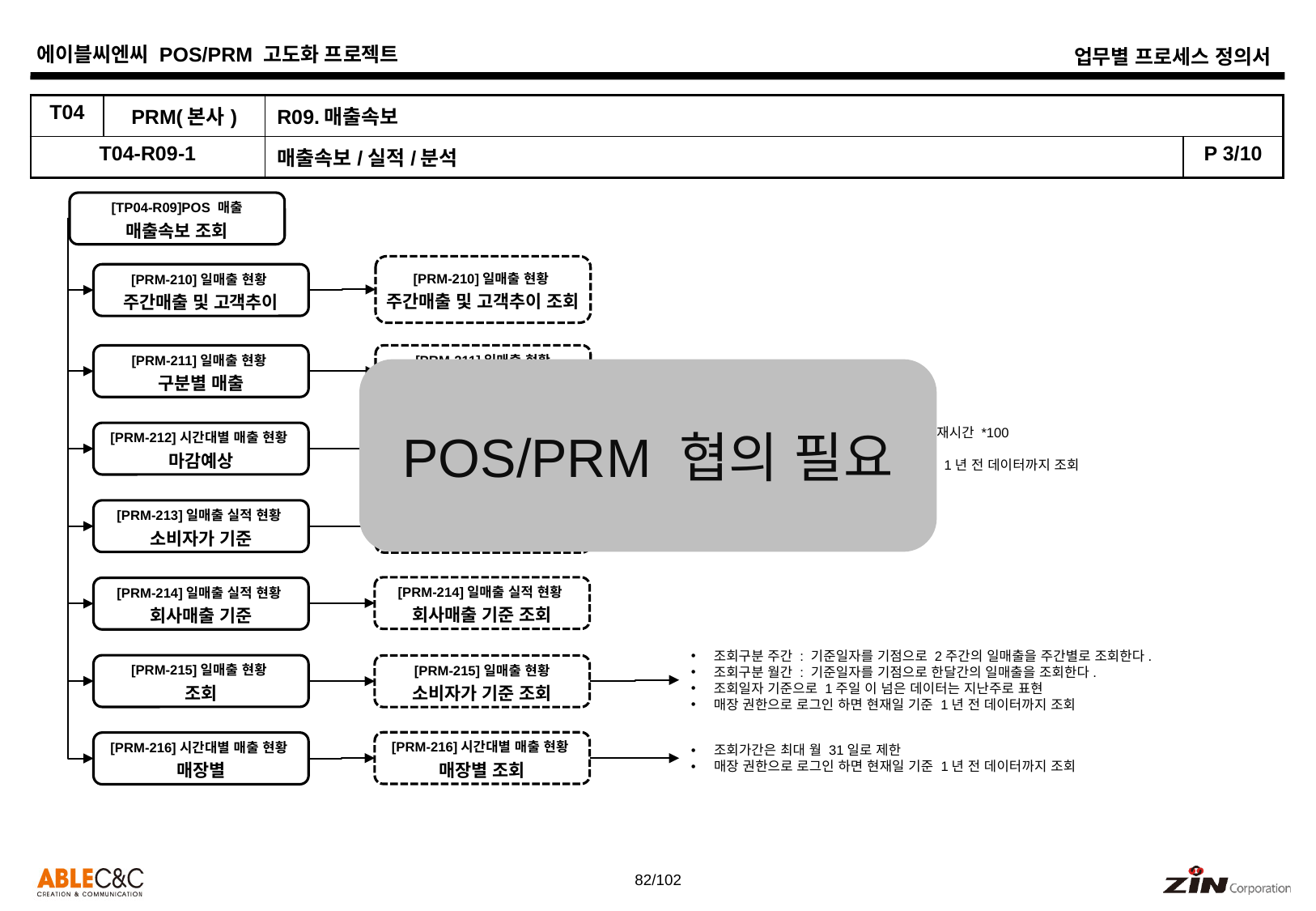

| T04 | PRM(본사) | R09.매출속보 |  |
| --- | --- | --- | --- |
| T04-R09-1 |  | 매출속보/실적/분석 | P 3/10 |
[TP04-R09]POS 매출
매출속보 조회
[PRM-210]일매출 현황
주간매출 및 고객추이 조회
[PRM-210]일매출 현황
주간매출 및 고객추이
[PRM-211]일매출 현황
구분별 매출
[PRM-211]일매출 현황
구분별 매출 조회
POS/PRM 협의 필요
일시간별예상매출 = 당일 총매출 / 현재시간 *100
조회가간은 최대 월 31일로 제한
매장 권한으로 로그인 하면 현재일 기준 1년 전 데이터까지 조회
[PRM-212]시간대별 매출 현황
마감예상 매출 조회
[PRM-212]시간대별 매출 현황
마감예상
[PRM-213]일매출 실적 현황
소비자가 기준
[PRM-213]일매출 실적 현황
소비자가 기준 조회
[PRM-214]일매출 실적 현황
회사매출 기준 조회
[PRM-214]일매출 실적 현황
회사매출 기준
조회구분 주간 : 기준일자를 기점으로 2주간의 일매출을 주간별로 조회한다.
조회구분 월간 : 기준일자를 기점으로 한달간의 일매출을 조회한다.
조회일자 기준으로 1주일 이 넘은 데이터는 지난주로 표현
매장 권한으로 로그인 하면 현재일 기준 1년 전 데이터까지 조회
[PRM-215]일매출 현황
조회
[PRM-215]일매출 현황
소비자가 기준 조회
[PRM-216]시간대별 매출 현황
매장별 조회
[PRM-216]시간대별 매출 현황
매장별
조회가간은 최대 월 31일로 제한
매장 권한으로 로그인 하면 현재일 기준 1년 전 데이터까지 조회